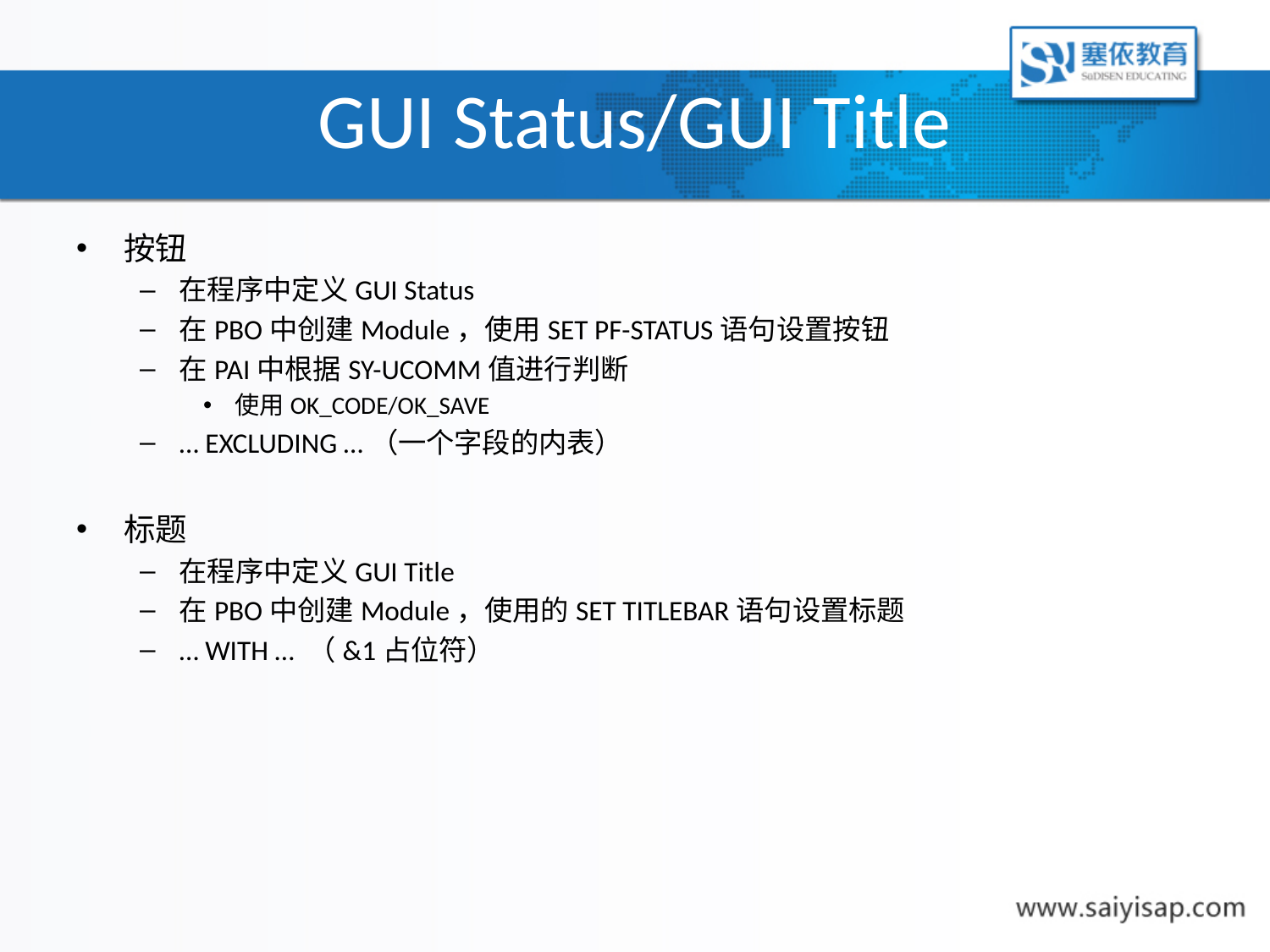

# GUI Status/GUI Title
按钮
在程序中定义GUI Status
在PBO中创建Module，使用SET PF-STATUS语句设置按钮
在PAI中根据SY-UCOMM值进行判断
使用OK_CODE/OK_SAVE
… EXCLUDING …（一个字段的内表）

标题
在程序中定义GUI Title
在PBO中创建Module，使用的SET TITLEBAR语句设置标题
… WITH … （&1占位符）